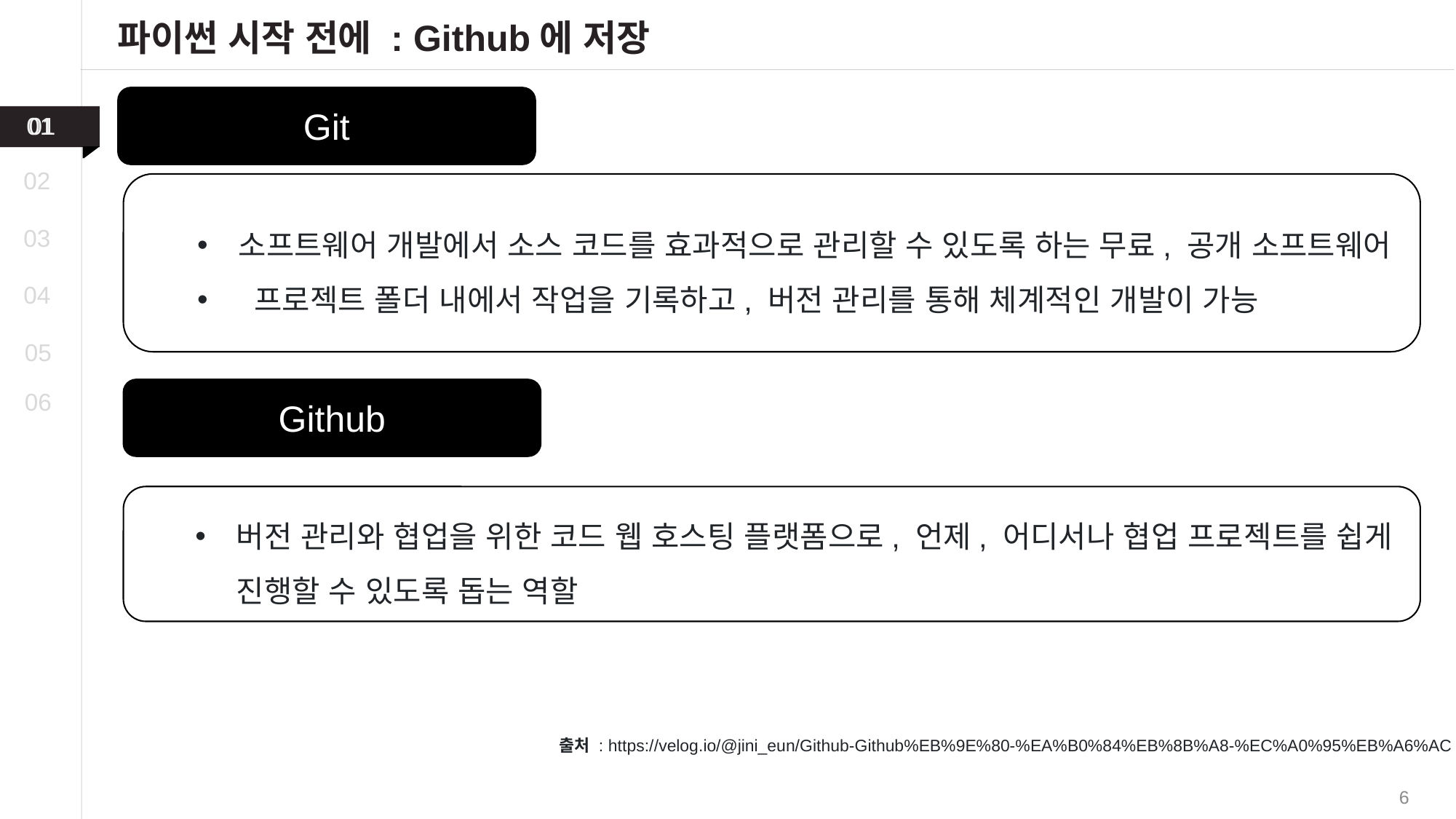

파이썬 시작 전에 : Github에 저장
Git
01
01

02
소프트웨어 개발에서 소스 코드를 효과적으로 관리할 수 있도록 하는 무료, 공개 소프트웨어
 프로젝트 폴더 내에서 작업을 기록하고, 버전 관리를 통해 체계적인 개발이 가능
03
04
05
Github
06
버전 관리와 협업을 위한 코드 웹 호스팅 플랫폼으로, 언제, 어디서나 협업 프로젝트를 쉽게 진행할 수 있도록 돕는 역할
출처 : https://velog.io/@jini_eun/Github-Github%EB%9E%80-%EA%B0%84%EB%8B%A8-%EC%A0%95%EB%A6%AC
6